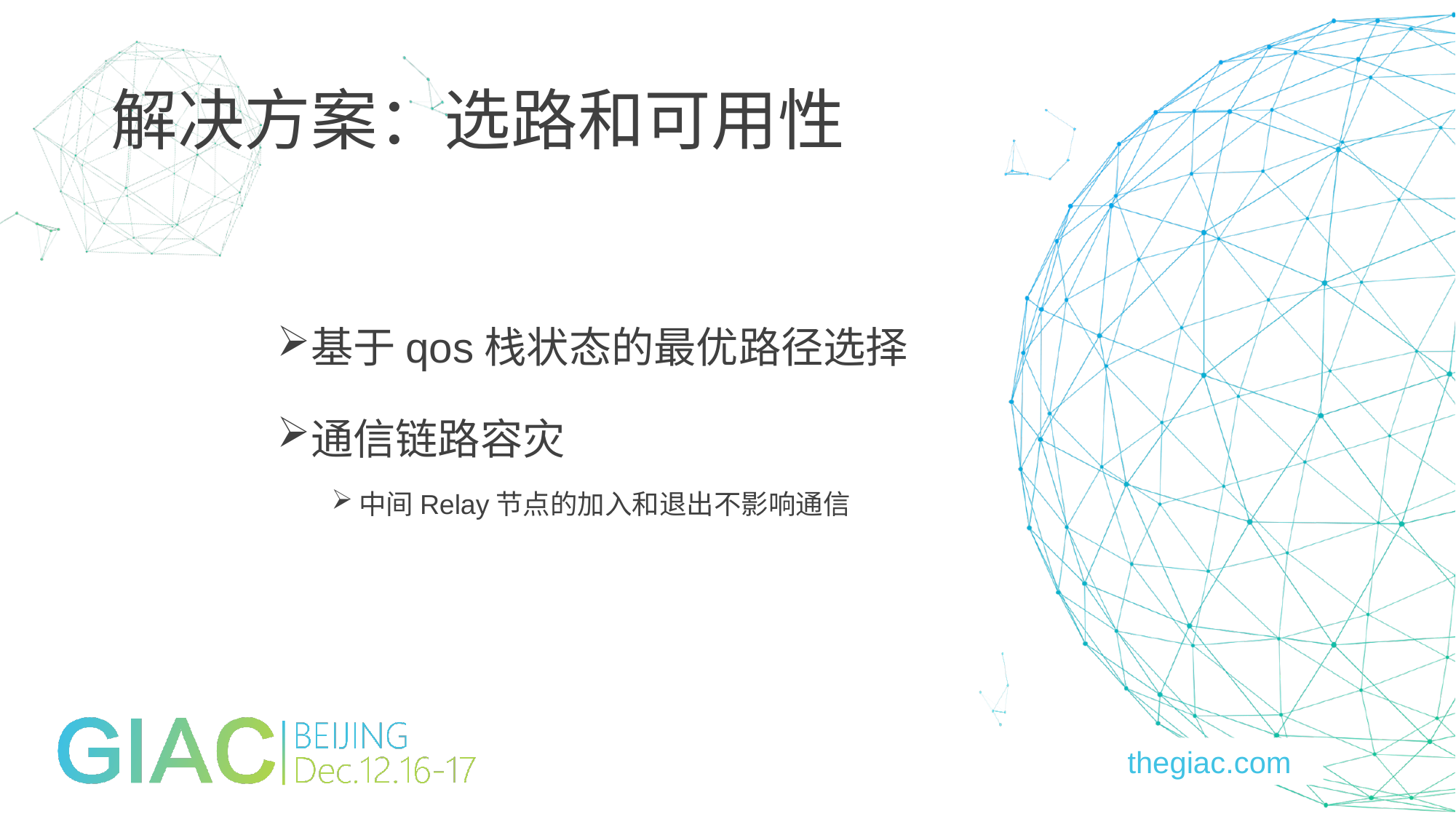

# 解决方案：选路和可用性
基于qos栈状态的最优路径选择
通信链路容灾
中间Relay节点的加入和退出不影响通信